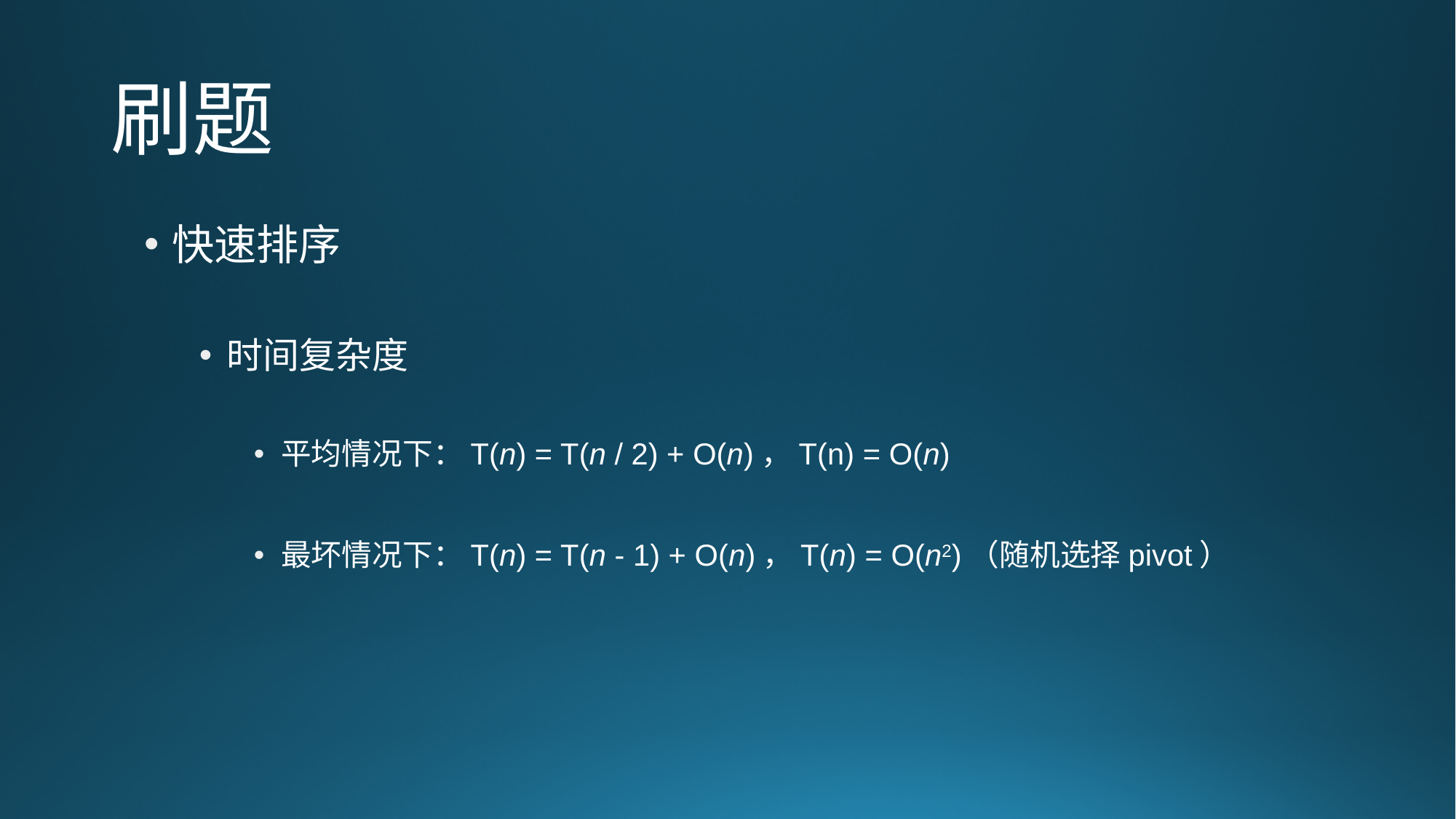

# 刷题
快速排序

时间复杂度

平均情况下：T(n) = T(n / 2) + O(n)，T(n) = O(n)

最坏情况下：T(n) = T(n - 1) + O(n)，T(n) = O(n2)（随机选择pivot）